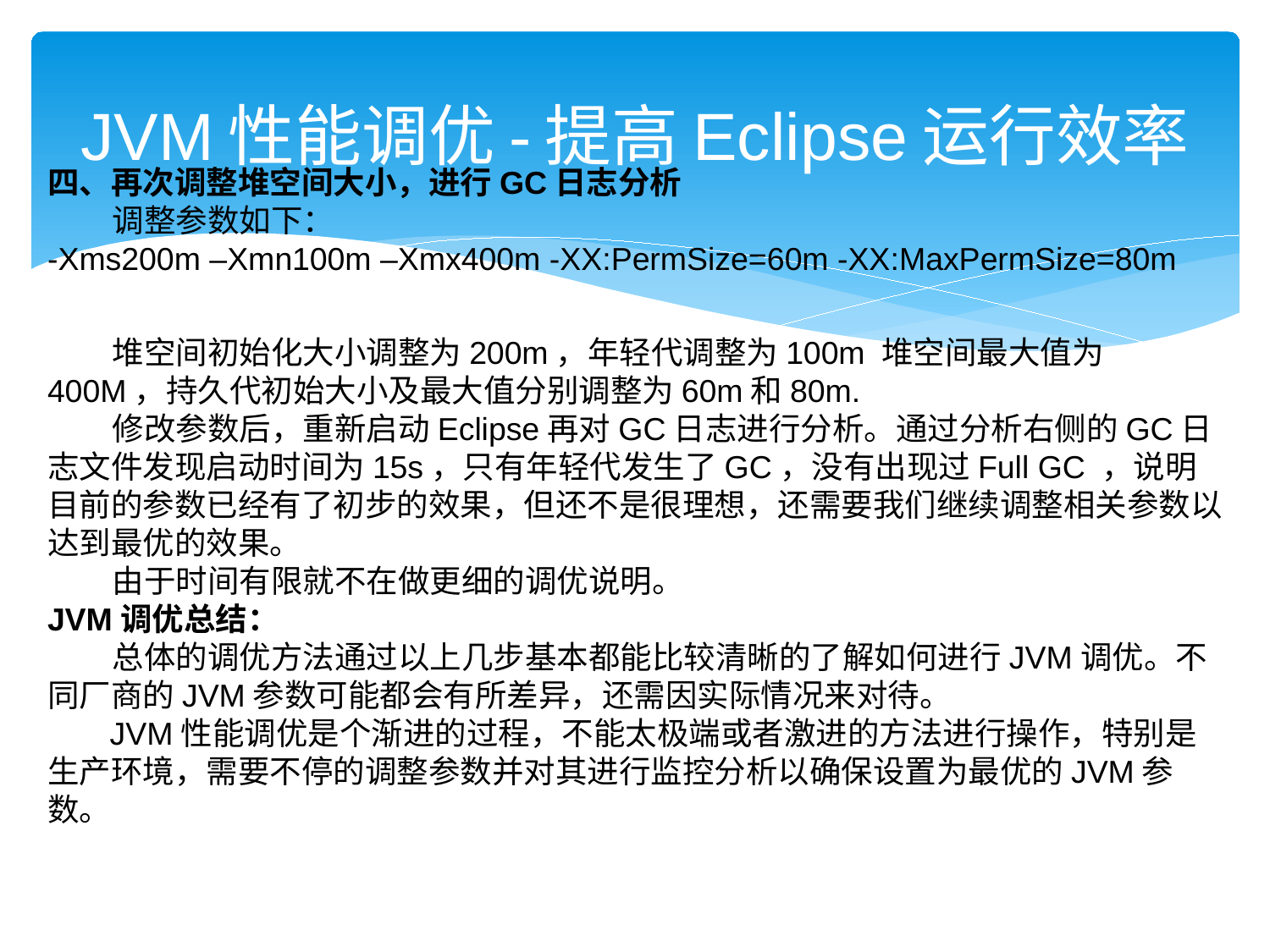

# JVM性能调优-提高Eclipse运行效率
四、再次调整堆空间大小，进行GC日志分析
        调整参数如下：
-Xms200m –Xmn100m –Xmx400m -XX:PermSize=60m -XX:MaxPermSize=80m
        堆空间初始化大小调整为200m，年轻代调整为100m 堆空间最大值为400M，持久代初始大小及最大值分别调整为60m和80m.
        修改参数后，重新启动Eclipse再对GC日志进行分析。通过分析右侧的GC日志文件发现启动时间为15s，只有年轻代发生了GC，没有出现过Full GC ，说明目前的参数已经有了初步的效果，但还不是很理想，还需要我们继续调整相关参数以达到最优的效果。
        由于时间有限就不在做更细的调优说明。
JVM调优总结：
        总体的调优方法通过以上几步基本都能比较清晰的了解如何进行JVM调优。不同厂商的JVM参数可能都会有所差异，还需因实际情况来对待。
       JVM性能调优是个渐进的过程，不能太极端或者激进的方法进行操作，特别是生产环境，需要不停的调整参数并对其进行监控分析以确保设置为最优的JVM参数。